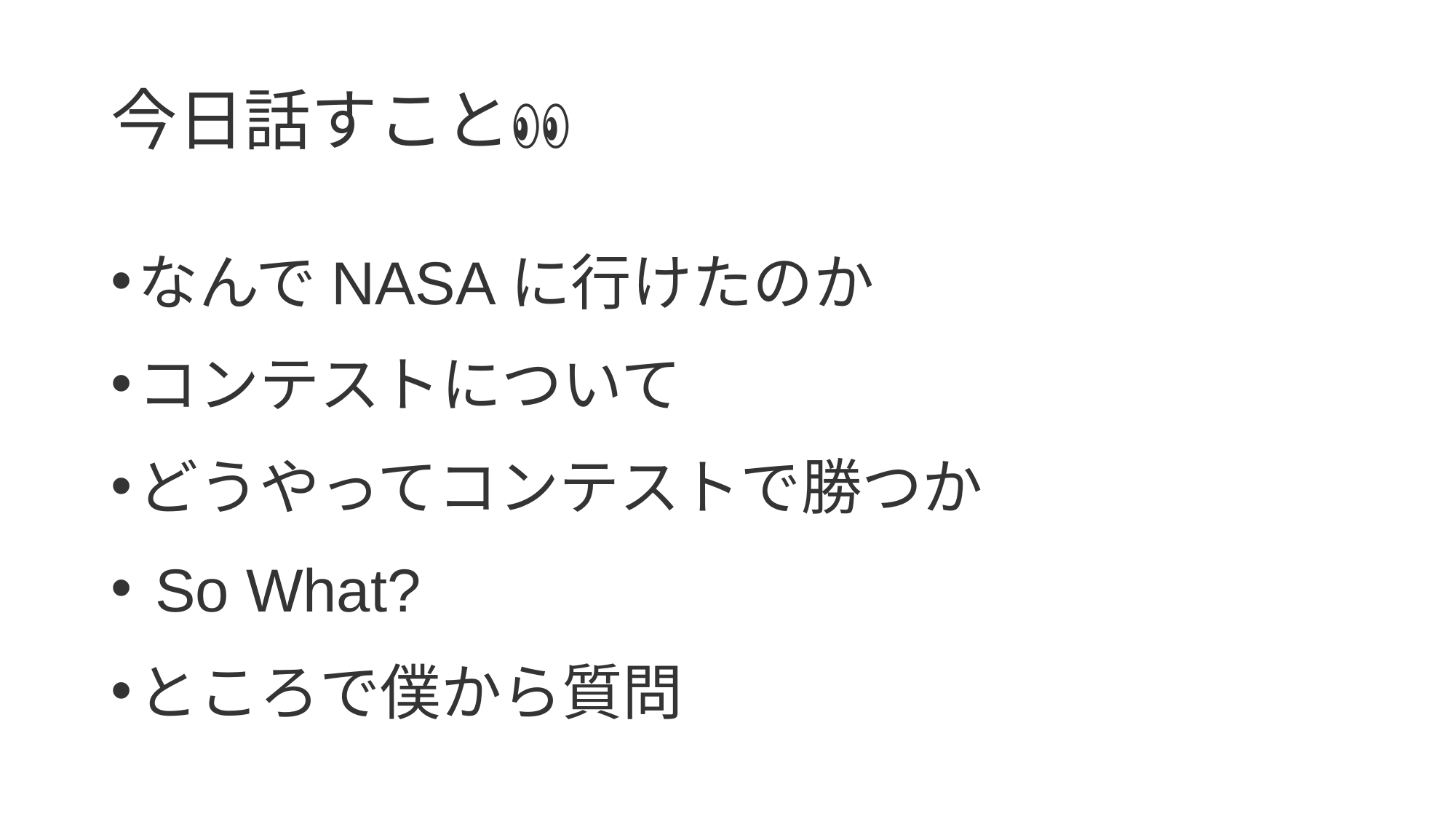

# 今日話すこと👀
なんでNASAに行けたのか
コンテストについて
どうやってコンテストで勝つか
 So What?
ところで僕から質問